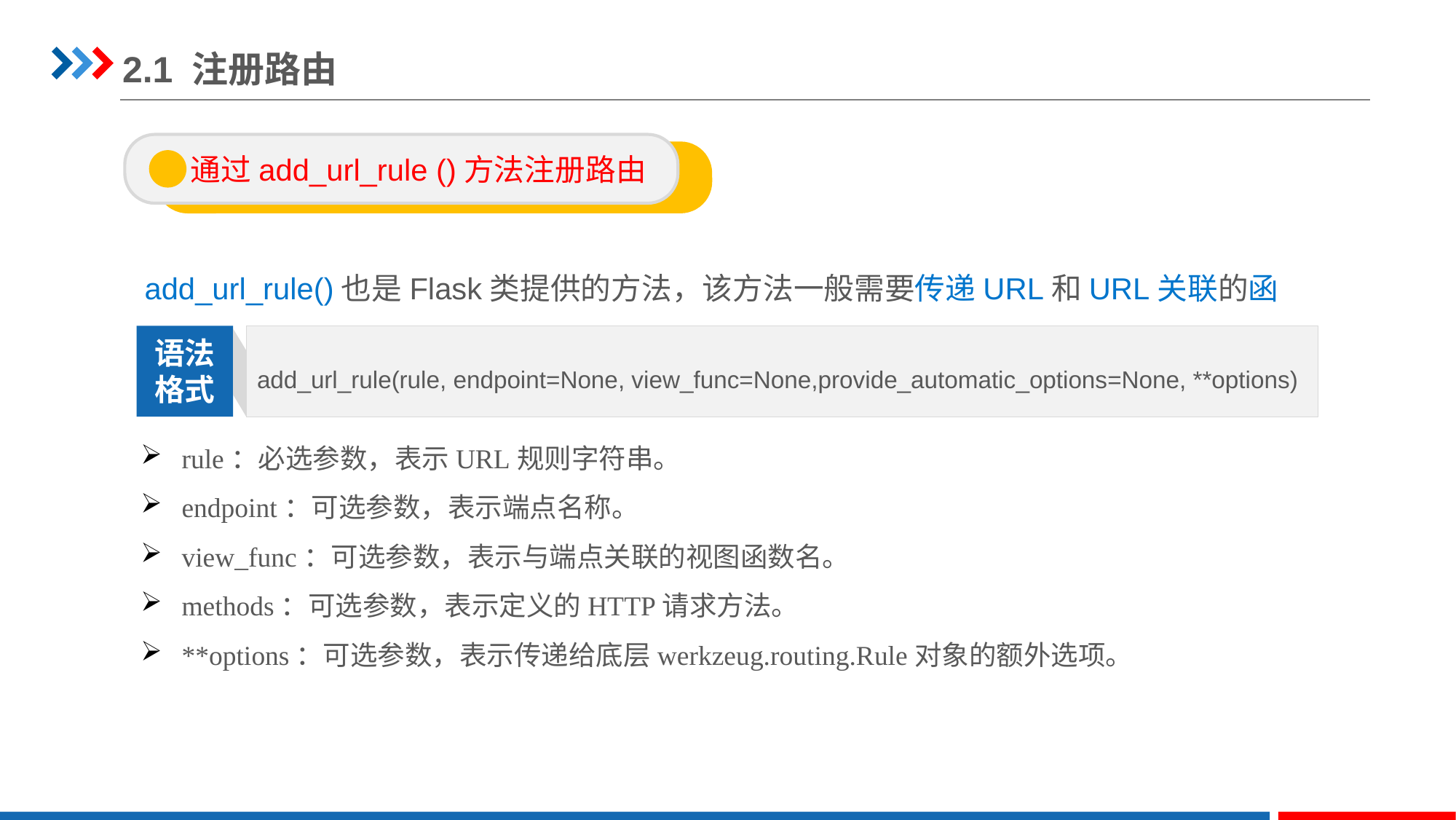

2.1 注册路由
    通过add_url_rule ()方法注册路由

add_url_rule()也是Flask类提供的方法，该方法一般需要传递URL和URL关联的函数名。

add_url_rule(rule, endpoint=None, view_func=None,provide_automatic_options=None, **options)

语法
格式
rule：必选参数，表示URL规则字符串。
endpoint：可选参数，表示端点名称。
view_func：可选参数，表示与端点关联的视图函数名。
methods：可选参数，表示定义的HTTP请求方法。
**options：可选参数，表示传递给底层werkzeug.routing.Rule对象的额外选项。